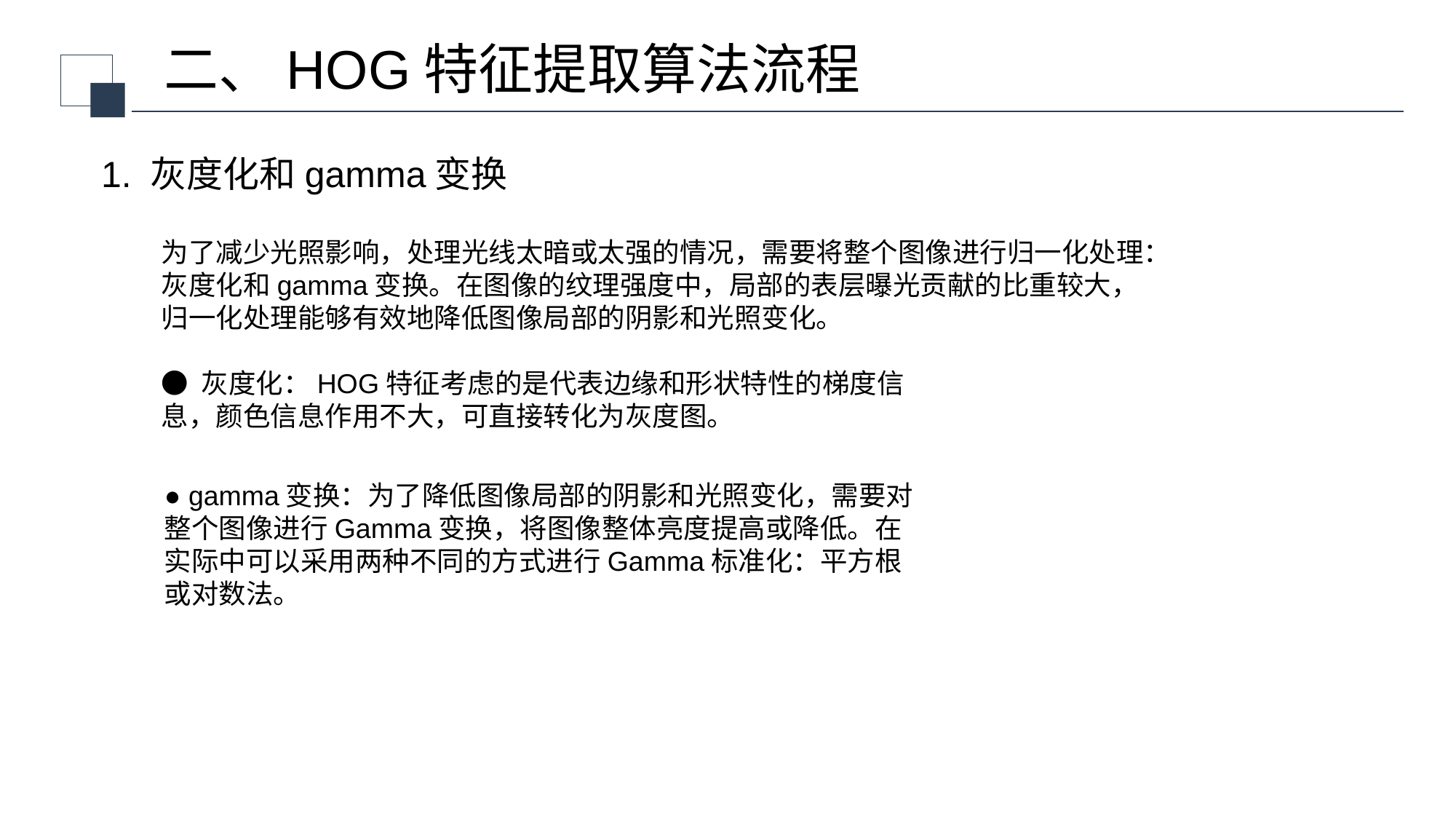

二、HOG特征提取算法流程

1. 灰度化和gamma变换
为了减少光照影响，处理光线太暗或太强的情况，需要将整个图像进行归一化处理：灰度化和gamma变换。在图像的纹理强度中，局部的表层曝光贡献的比重较大，归一化处理能够有效地降低图像局部的阴影和光照变化。
● 灰度化：HOG特征考虑的是代表边缘和形状特性的梯度信息，颜色信息作用不大，可直接转化为灰度图。
● gamma变换：为了降低图像局部的阴影和光照变化，需要对整个图像进行Gamma变换，将图像整体亮度提高或降低。在实际中可以采用两种不同的方式进行Gamma标准化：平方根或对数法。